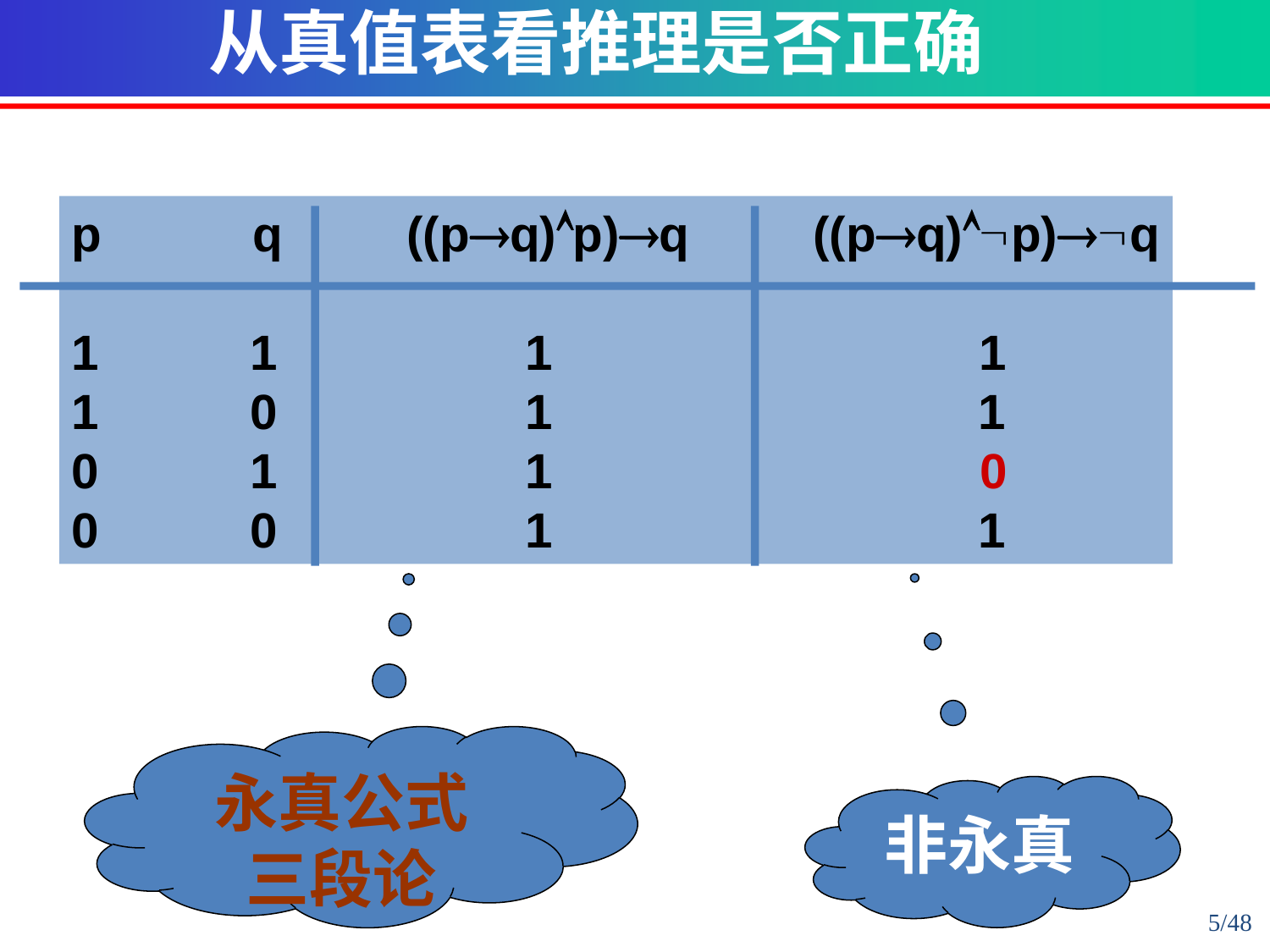

从真值表看推理是否正确
p           q         ((p→q)∧p)→q         ((p→q)∧¬p)→¬q

1           1                  1                               1
1           0                  1                               1
0           1                  1                               0
0           0                  1                               1

永真公式
三段论
非永真
5/48